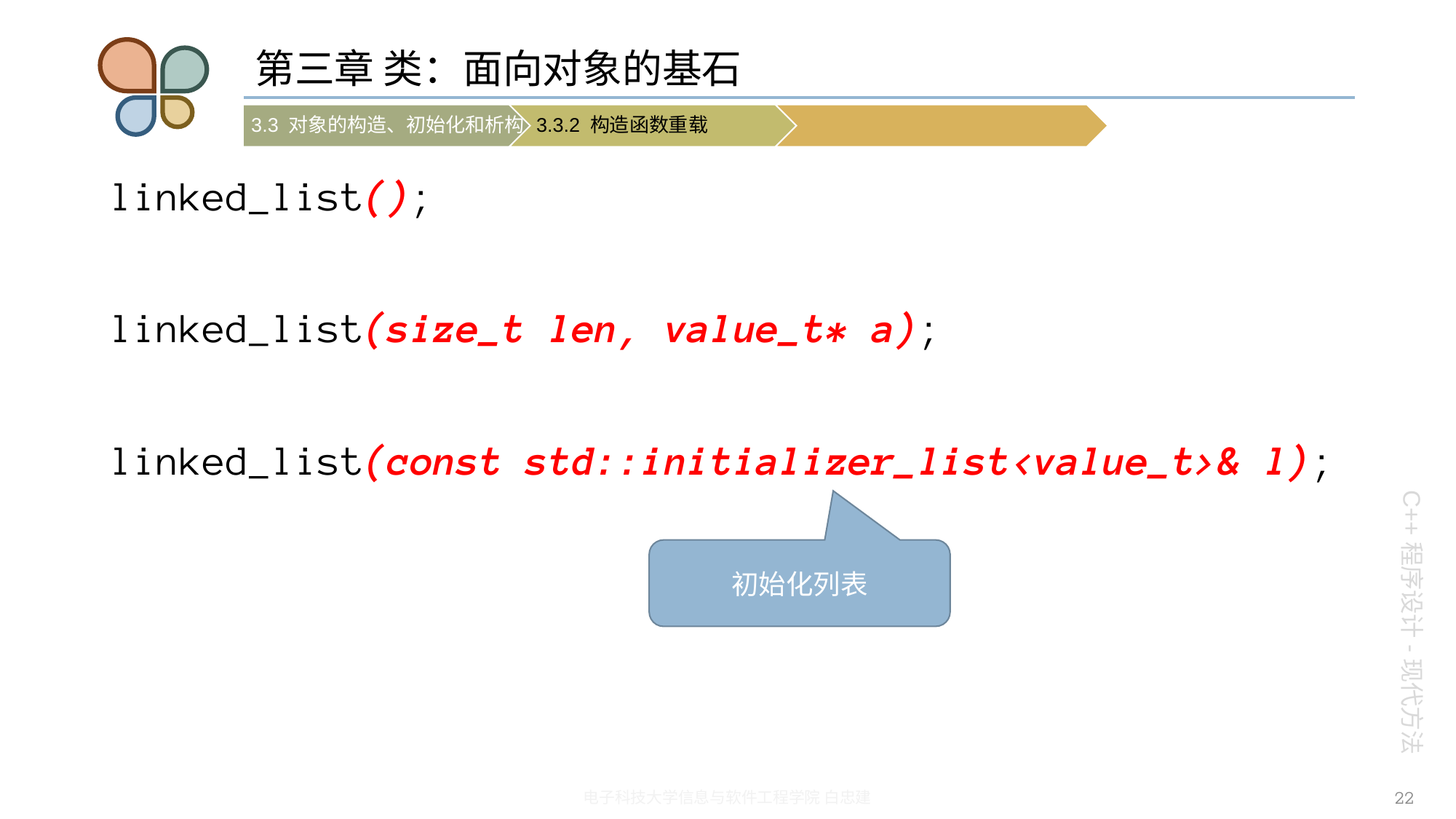

# 第三章 类：面向对象的基石
3.3 对象的构造、初始化和析构
3.3.2 构造函数重载

linked_list();

linked_list(size_t len, value_t* a);

linked_list(const std::initializer_list<value_t>& l);
初始化列表
22